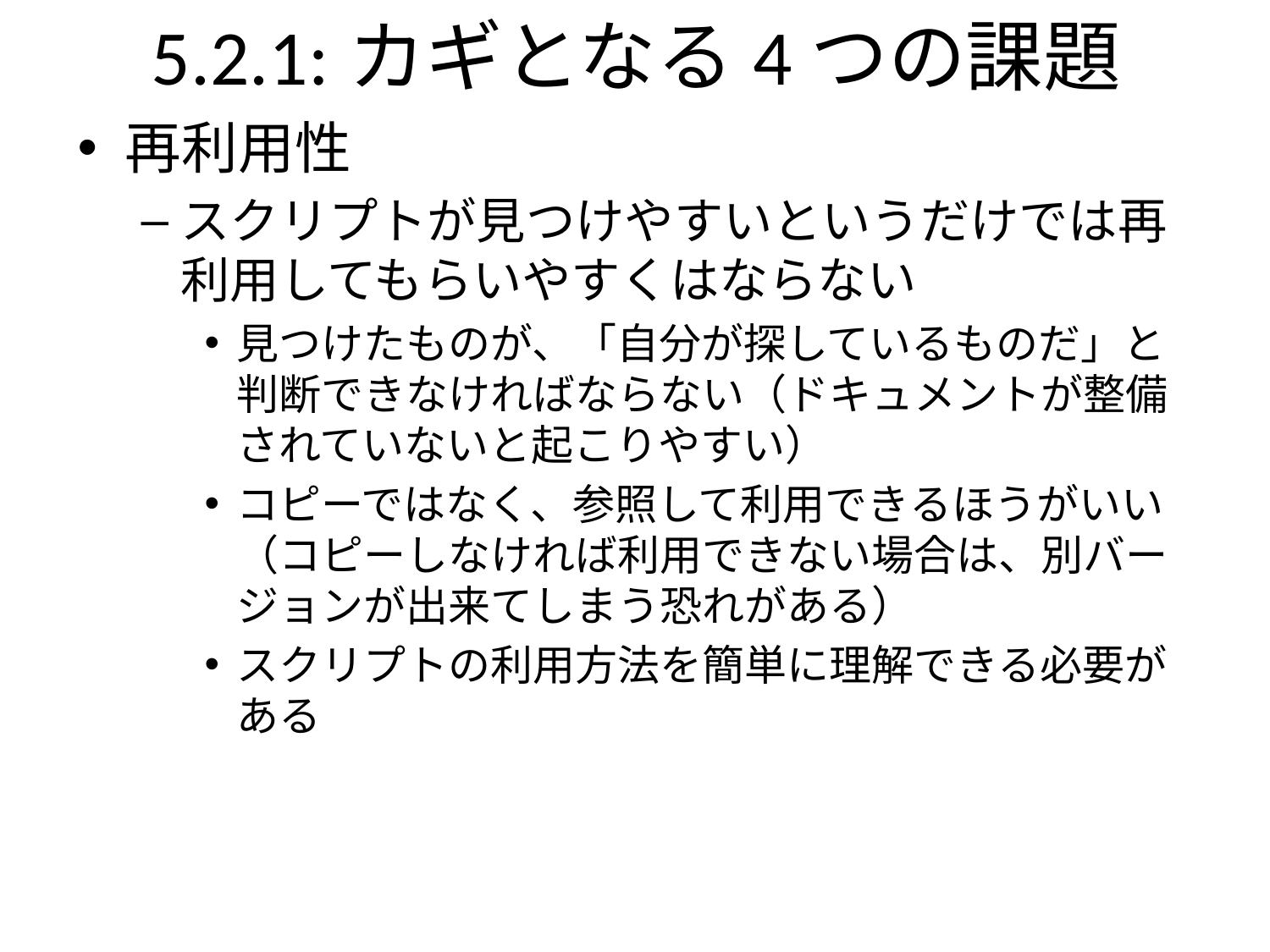

5.2.1:カギとなる4つの課題
再利用性
スクリプトが見つけやすいというだけでは再利用してもらいやすくはならない
見つけたものが、「自分が探しているものだ」と判断できなければならない（ドキュメントが整備されていないと起こりやすい）
コピーではなく、参照して利用できるほうがいい（コピーしなければ利用できない場合は、別バージョンが出来てしまう恐れがある）
スクリプトの利用方法を簡単に理解できる必要がある